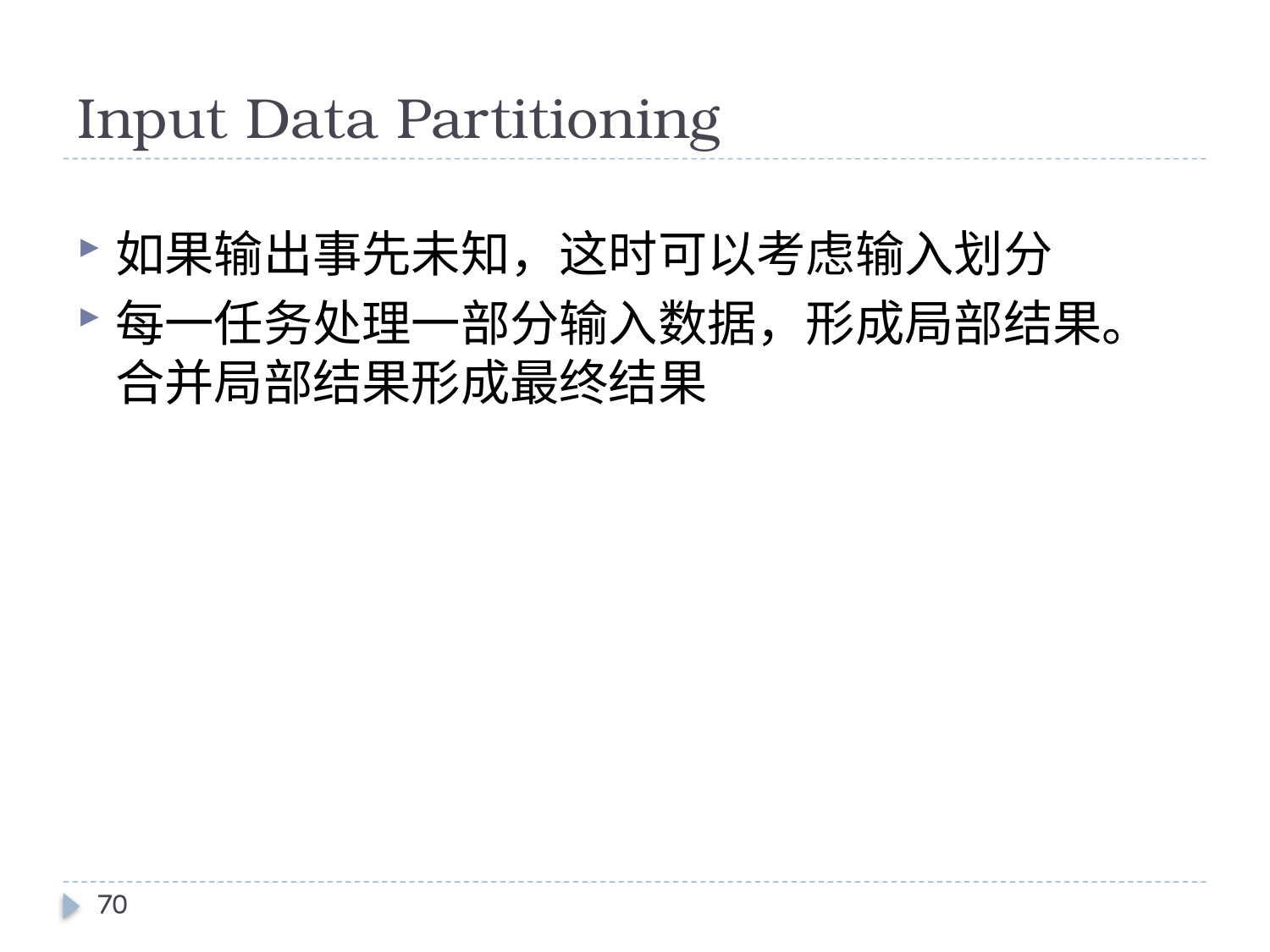

# Input Data Partitioning
如果输出事先未知，这时可以考虑输入划分
每一任务处理一部分输入数据，形成局部结果。合并局部结果形成最终结果
70